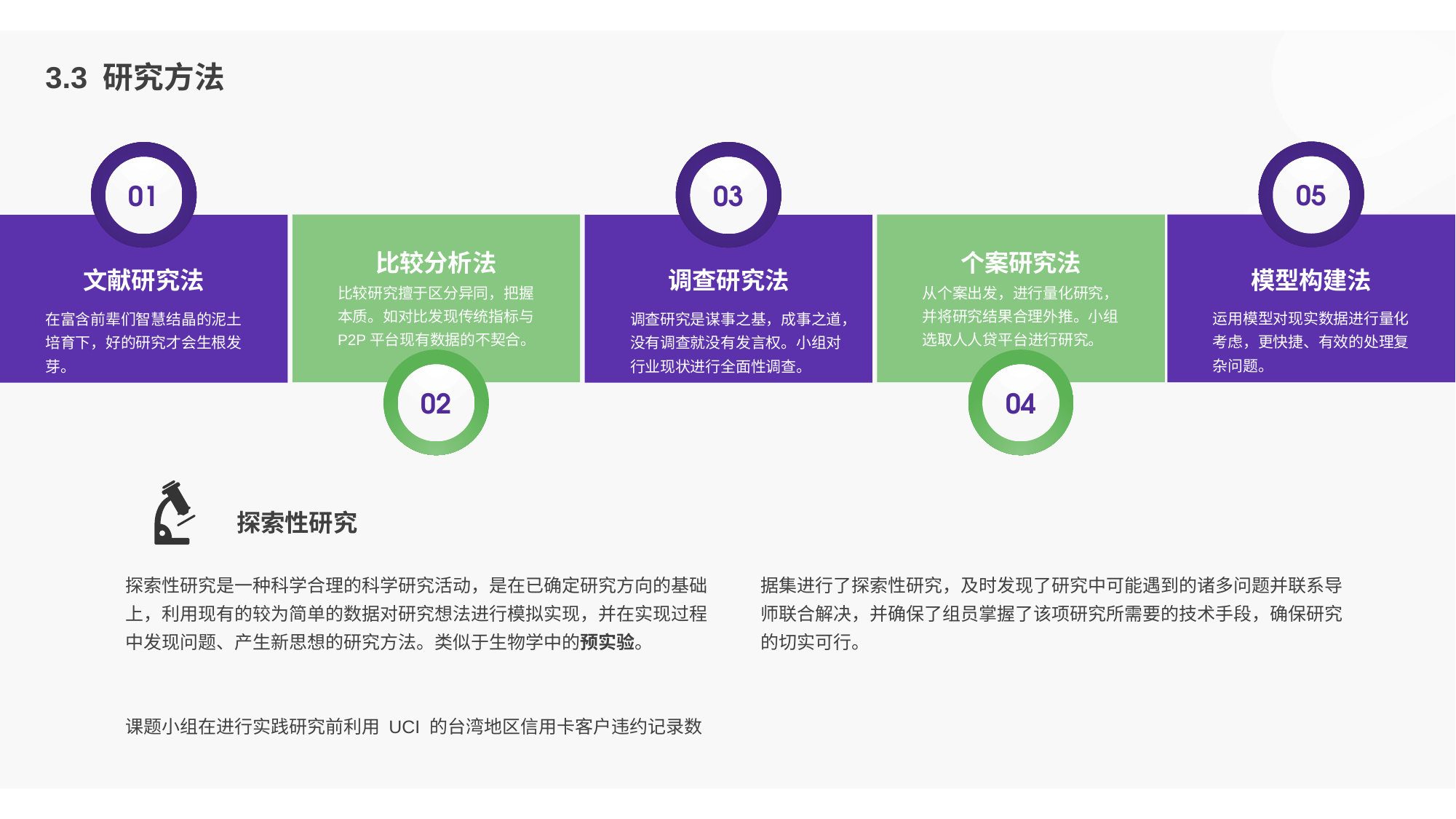

3.3 研究方法

05

01

03

比较分析法
比较研究擅于区分异同，把握本质。如对比发现传统指标与P2P平台现有数据的不契合。

个案研究法
从个案出发，进行量化研究，并将研究结果合理外推。小组选取人人贷平台进行研究。

模型构建法
运用模型对现实数据进行量化考虑，更快捷、有效的处理复杂问题。

文献研究法
在富含前辈们智慧结晶的泥土培育下，好的研究才会生根发芽。

调查研究法
调查研究是谋事之基，成事之道，没有调查就没有发言权。小组对行业现状进行全面性调查。

02

04

探索性研究
探索性研究是一种科学合理的科学研究活动，是在已确定研究方向的基础上，利用现有的较为简单的数据对研究想法进行模拟实现，并在实现过程中发现问题、产生新思想的研究方法。类似于生物学中的预实验。

课题小组在进行实践研究前利用 UCI 的台湾地区信用卡客户违约记录数据集进行了探索性研究，及时发现了研究中可能遇到的诸多问题并联系导师联合解决，并确保了组员掌握了该项研究所需要的技术手段，确保研究的切实可行。